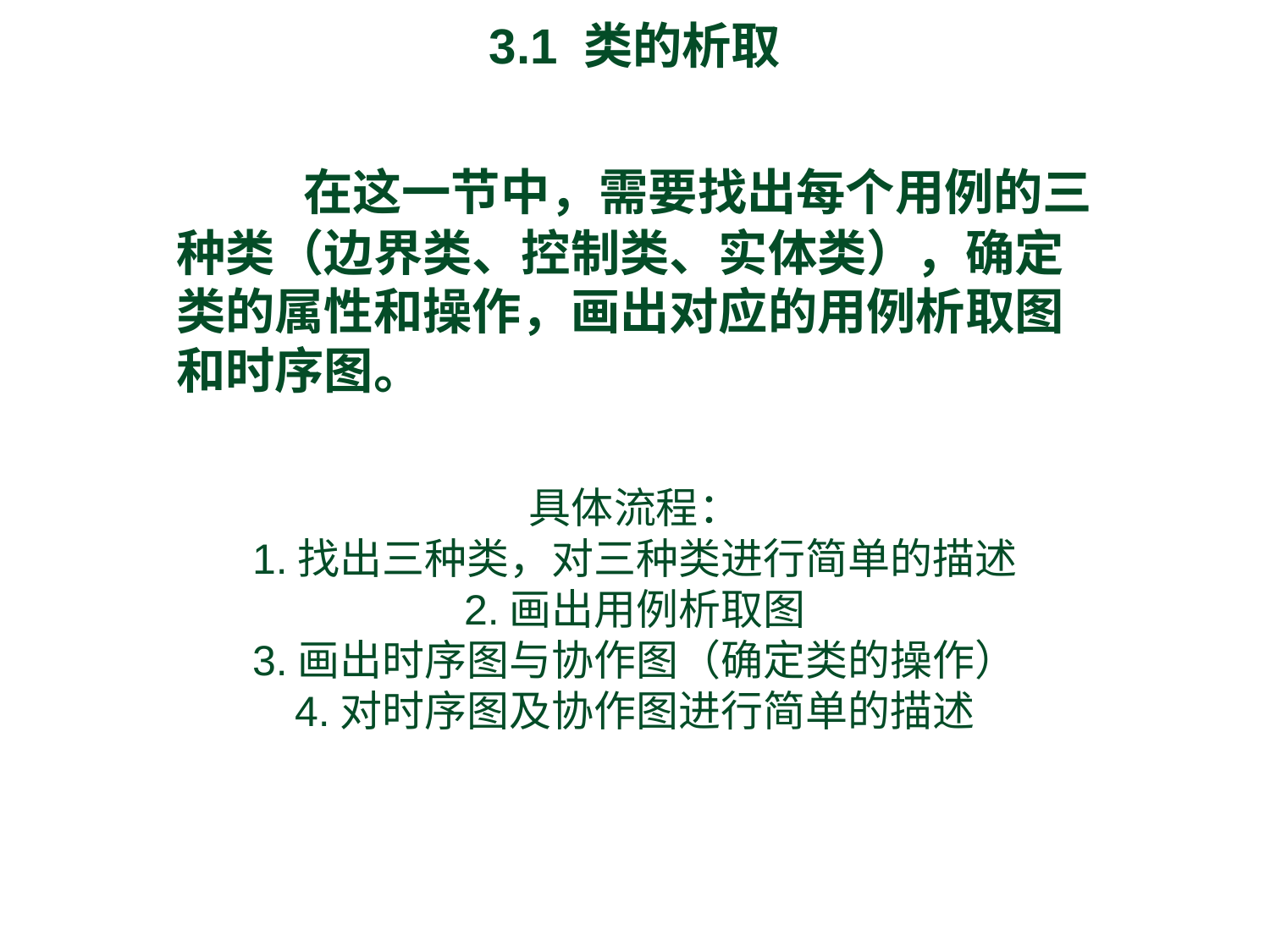

3.1 类的析取
	在这一节中，需要找出每个用例的三种类（边界类、控制类、实体类），确定类的属性和操作，画出对应的用例析取图和时序图。
具体流程：
1.找出三种类，对三种类进行简单的描述
2.画出用例析取图
3.画出时序图与协作图（确定类的操作）
4.对时序图及协作图进行简单的描述